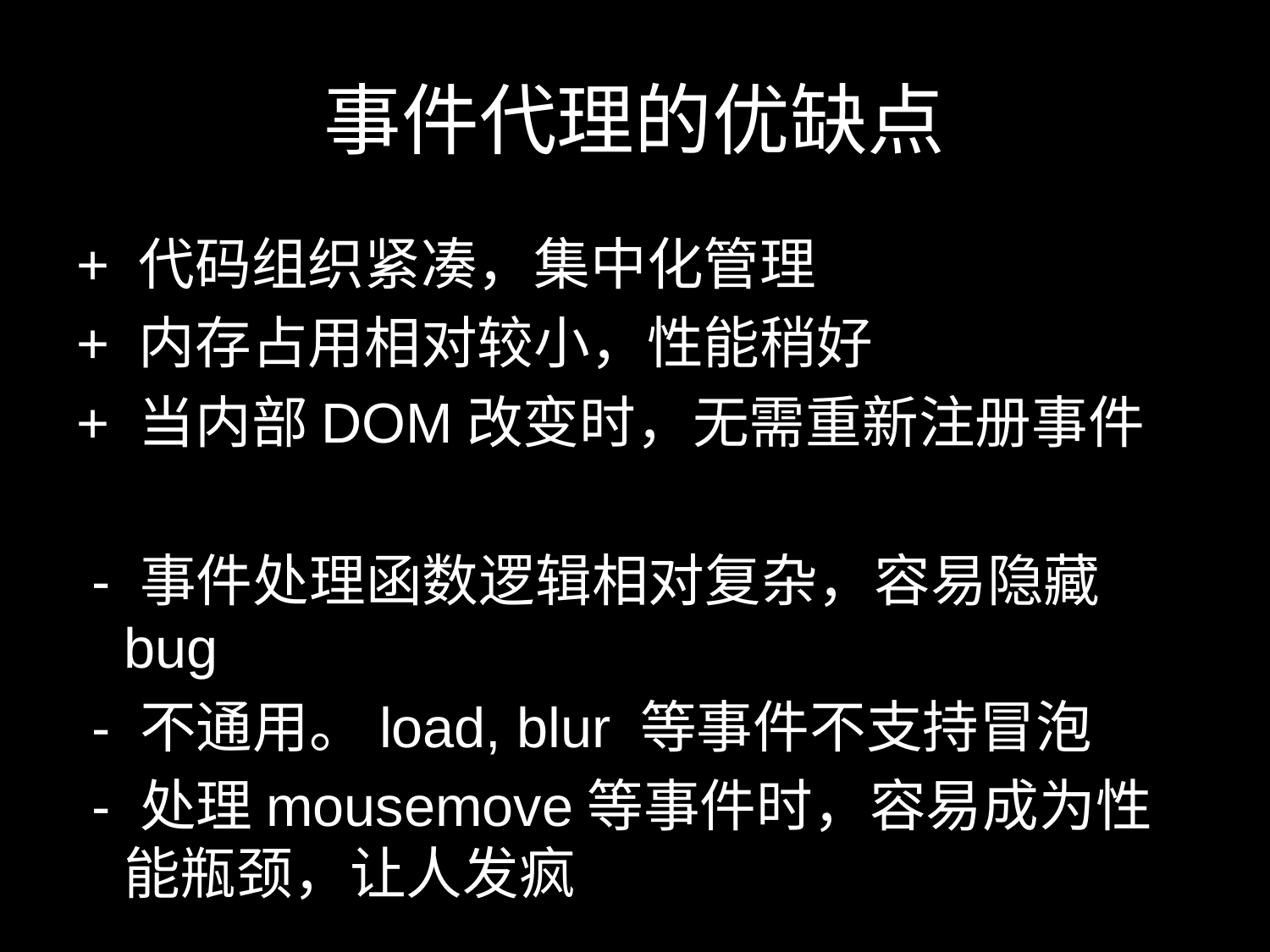

# 事件代理的优缺点
+ 代码组织紧凑，集中化管理
+ 内存占用相对较小，性能稍好
+ 当内部DOM改变时，无需重新注册事件

 - 事件处理函数逻辑相对复杂，容易隐藏bug
 - 不通用。load, blur 等事件不支持冒泡
 - 处理mousemove等事件时，容易成为性能瓶颈，让人发疯